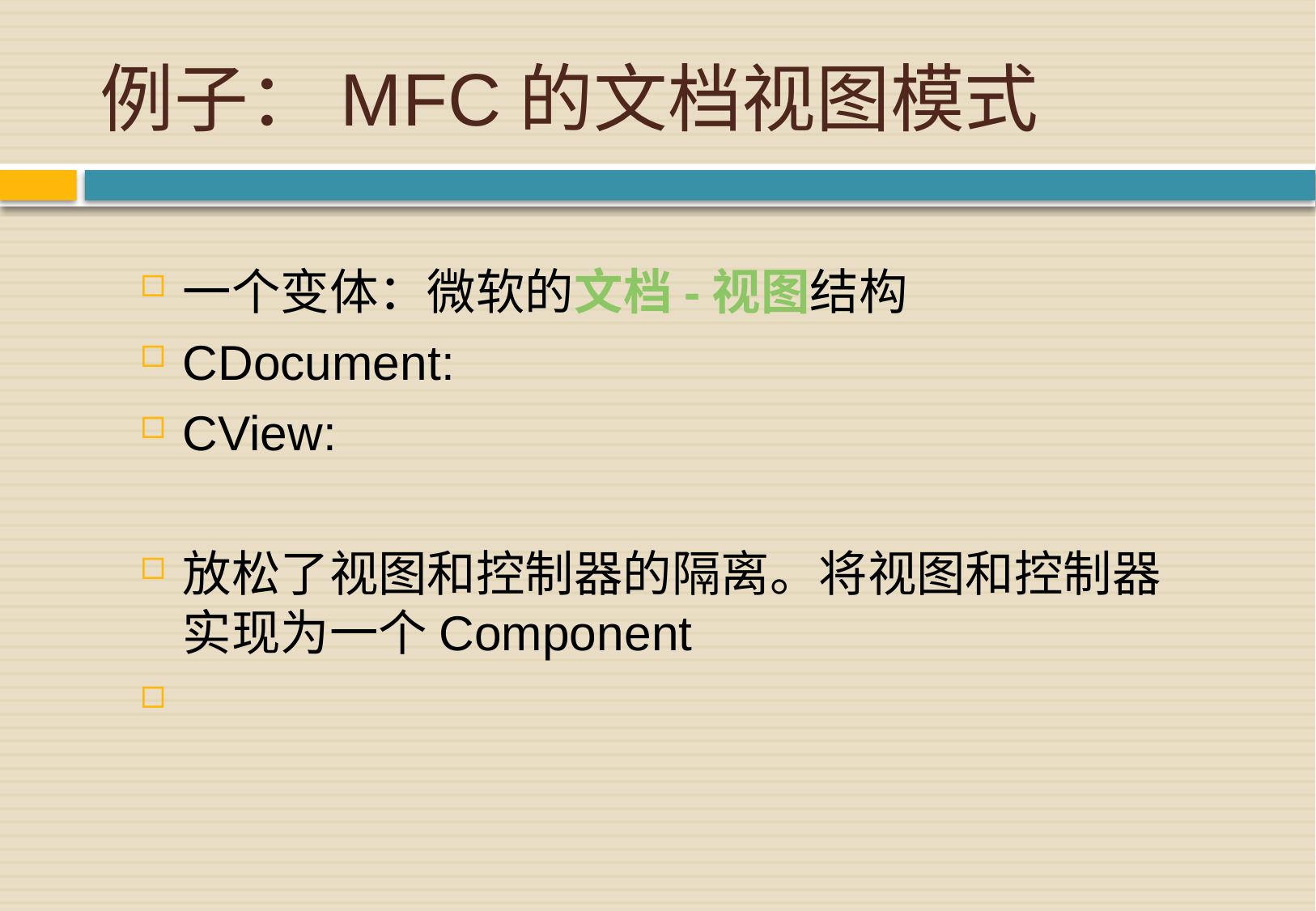

# 例子：MFC的文档视图模式
一个变体：微软的文档-视图结构
CDocument:
CView:

放松了视图和控制器的隔离。将视图和控制器实现为一个Component